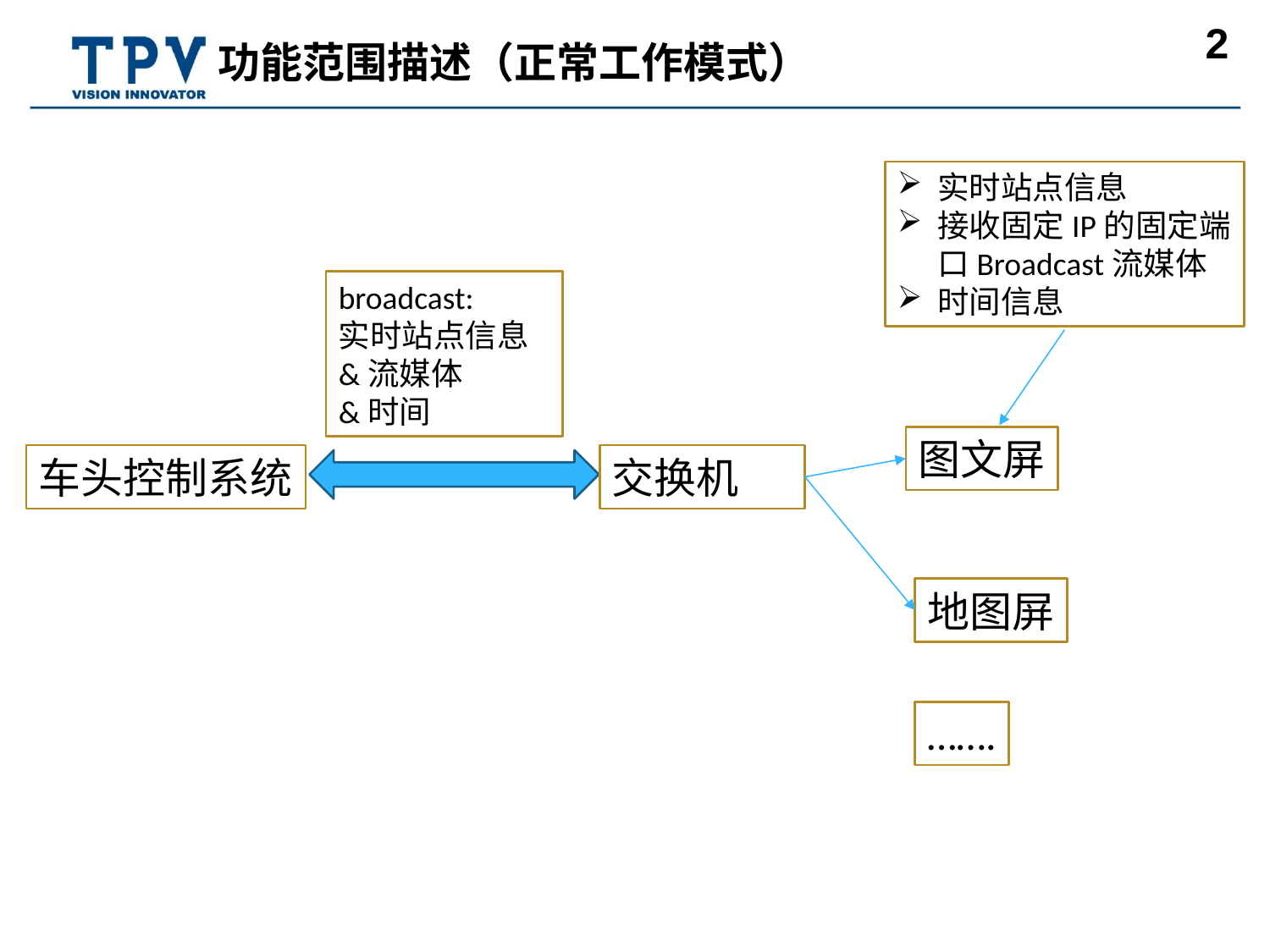

# 功能范围描述（正常工作模式）
实时站点信息
接收固定IP的固定端口Broadcast流媒体
时间信息
broadcast:
实时站点信息&流媒体
&时间
图文屏
交换机
车头控制系统

地图屏
…….